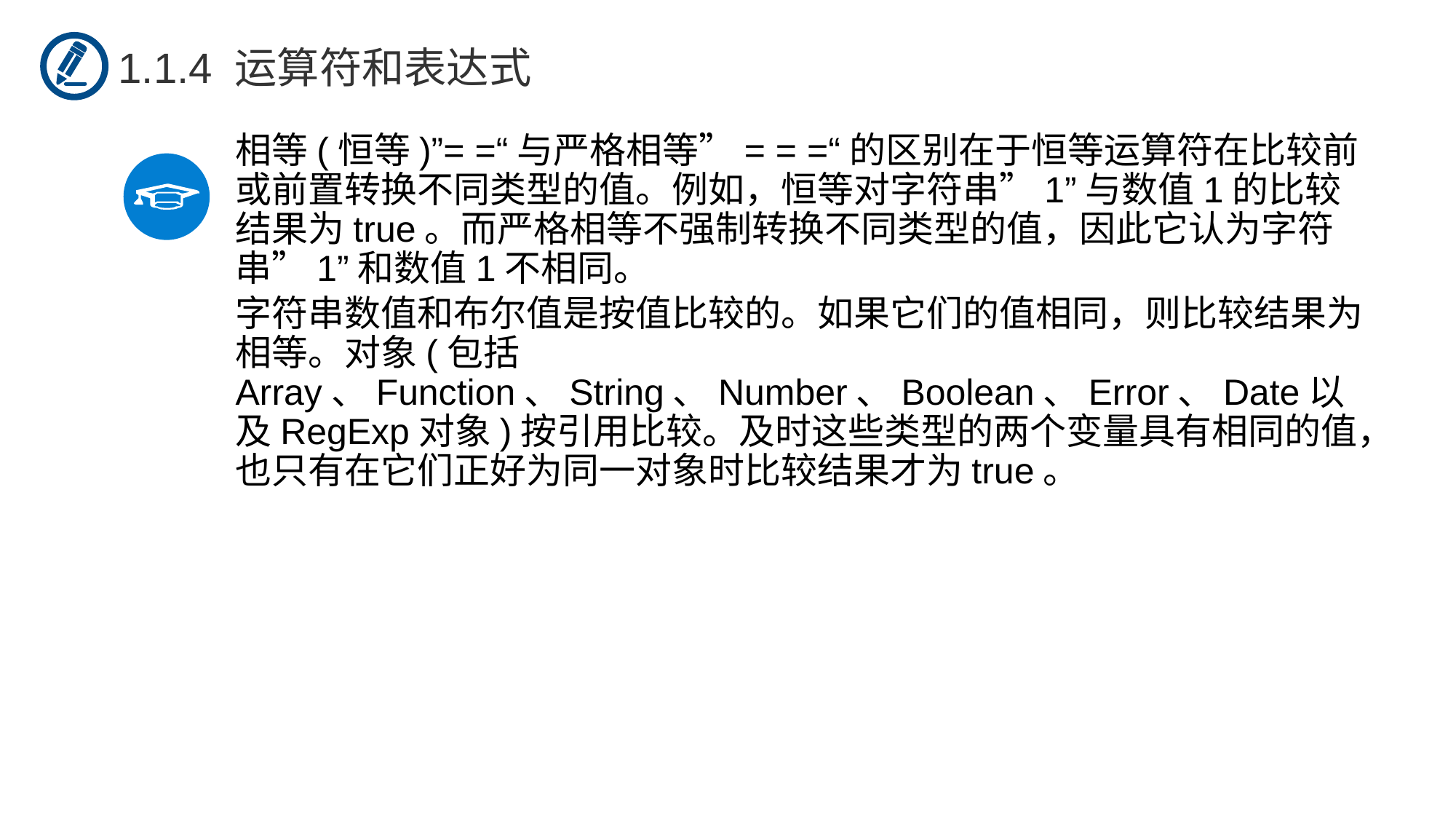

1.1.4 运算符和表达式
相等(恒等)”= =“与严格相等”= = =“的区别在于恒等运算符在比较前或前置转换不同类型的值。例如，恒等对字符串”1”与数值1的比较结果为true。而严格相等不强制转换不同类型的值，因此它认为字符串”1”和数值1不相同。
字符串数值和布尔值是按值比较的。如果它们的值相同，则比较结果为相等。对象(包括Array、Function、String、Number、Boolean、Error、Date以及RegExp对象)按引用比较。及时这些类型的两个变量具有相同的值，也只有在它们正好为同一对象时比较结果才为true。